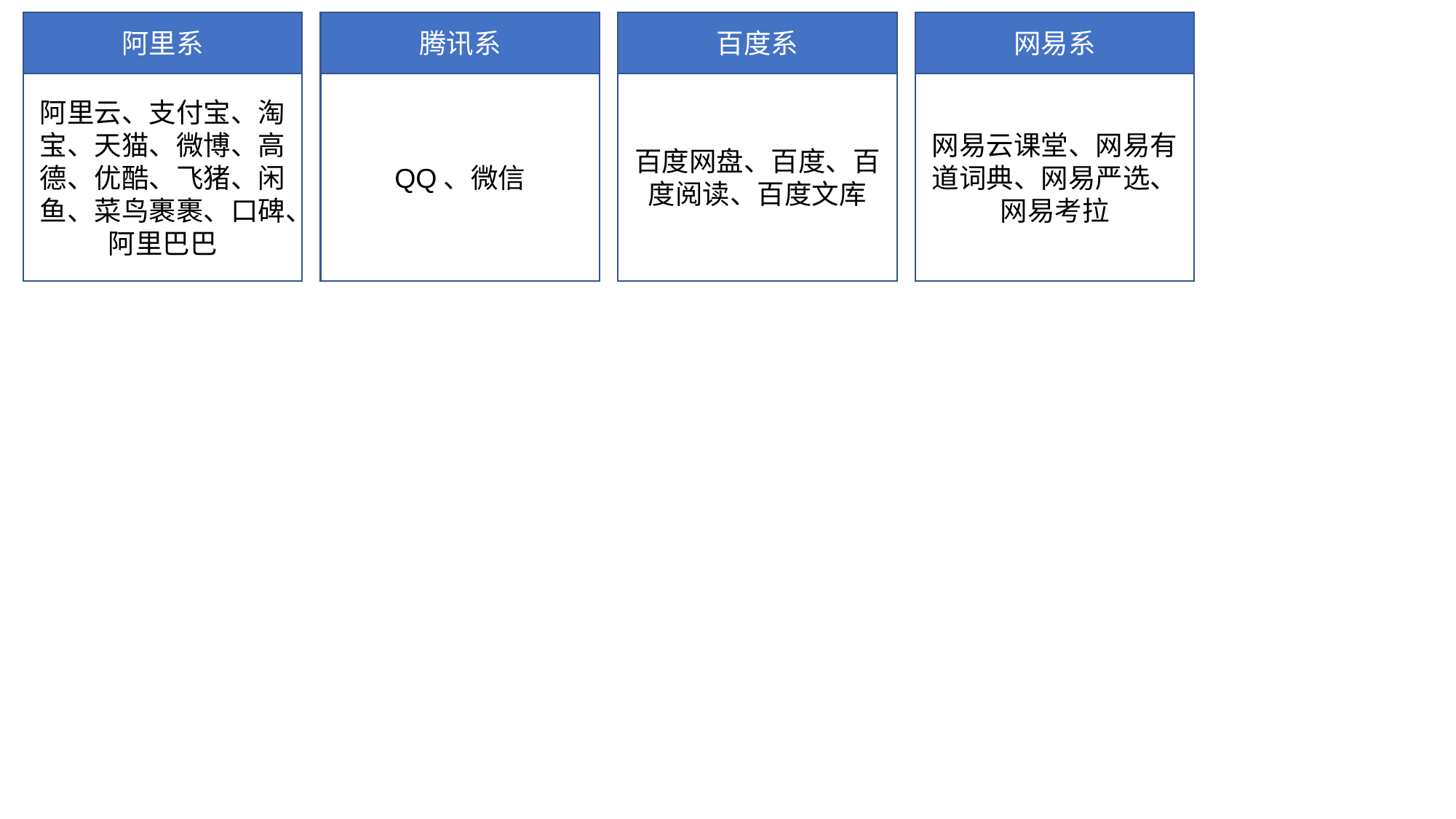

阿里系
腾讯系
百度系
网易系
阿里云、支付宝、淘宝、天猫、微博、高德、优酷、飞猪、闲鱼、菜鸟裹裹、口碑、阿里巴巴
QQ、微信
百度网盘、百度、百度阅读、百度文库
网易云课堂、网易有道词典、网易严选、网易考拉